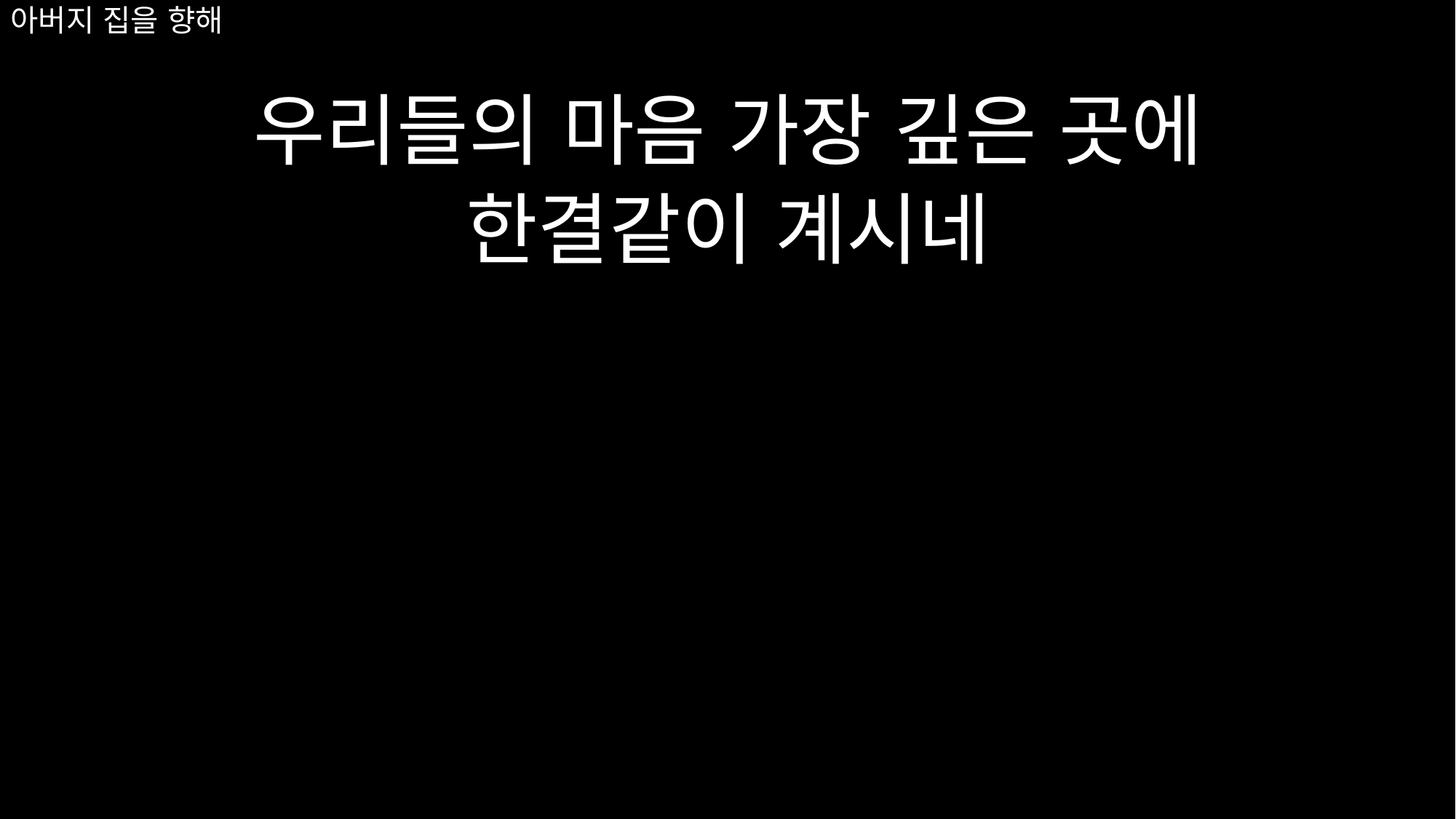

우리들의 마음 가장 깊은 곳에
한결같이 계시네

# 아버지 집을 향해